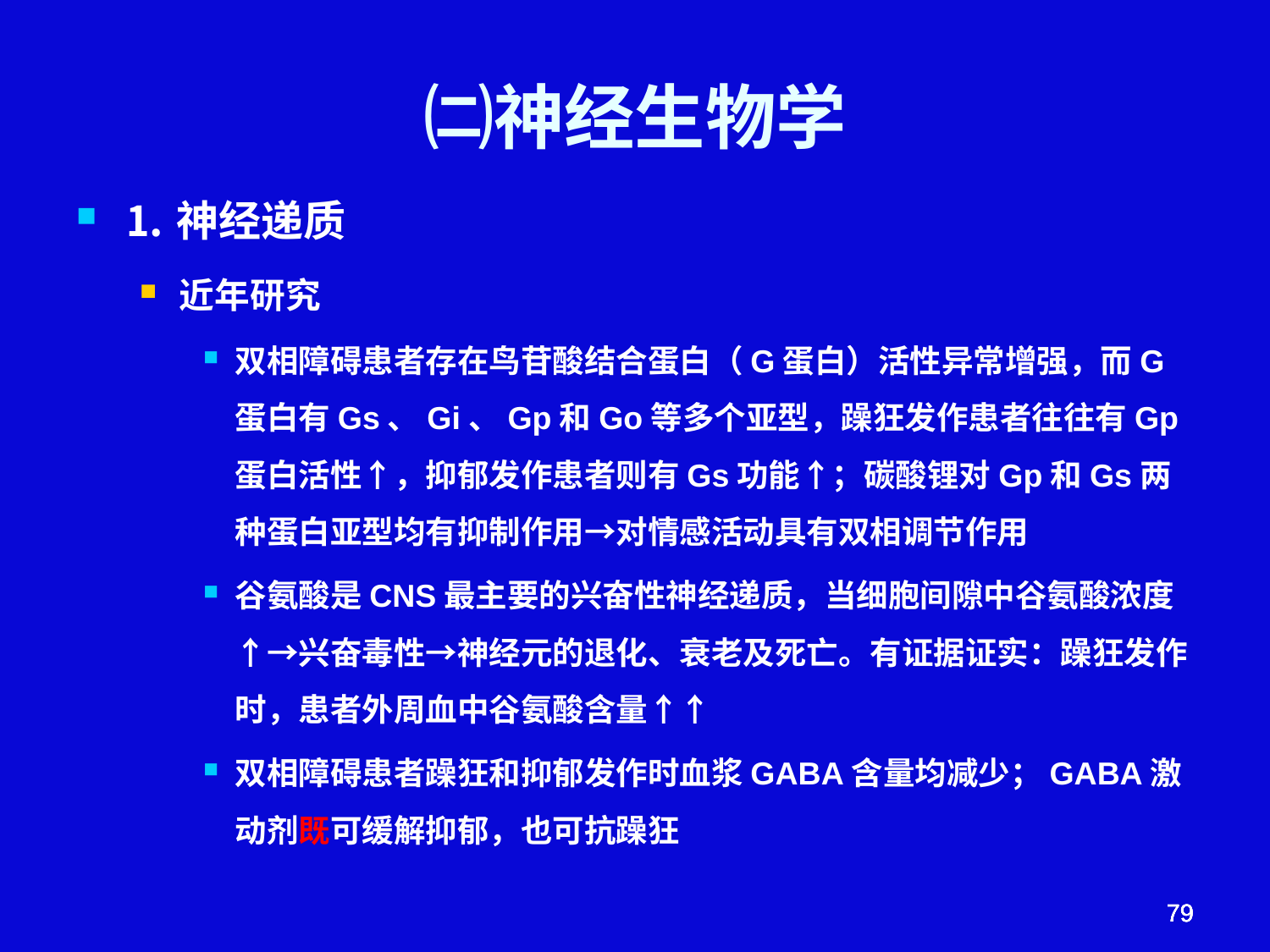

# ㈡神经生物学
⒈神经递质
近年研究
双相障碍患者存在鸟苷酸结合蛋白（G蛋白）活性异常增强，而G蛋白有Gs、Gi、Gp和Go等多个亚型，躁狂发作患者往往有Gp蛋白活性↑，抑郁发作患者则有Gs功能↑；碳酸锂对Gp和Gs两种蛋白亚型均有抑制作用→对情感活动具有双相调节作用
谷氨酸是CNS最主要的兴奋性神经递质，当细胞间隙中谷氨酸浓度↑→兴奋毒性→神经元的退化、衰老及死亡。有证据证实：躁狂发作时，患者外周血中谷氨酸含量↑↑
双相障碍患者躁狂和抑郁发作时血浆GABA含量均减少；GABA激动剂既可缓解抑郁，也可抗躁狂
79
79
79
79
79